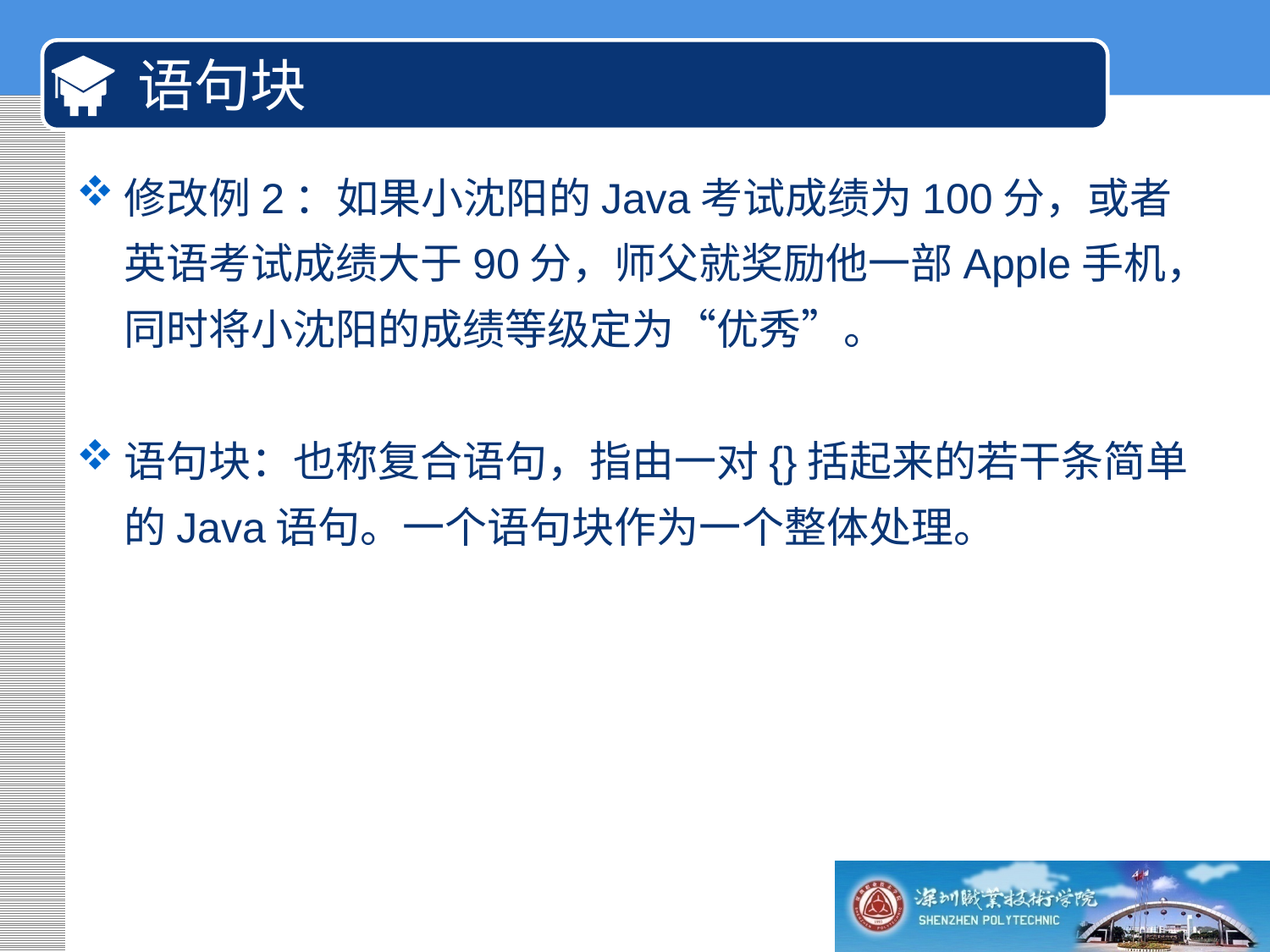

# 语句块
修改例2：如果小沈阳的Java考试成绩为100分，或者英语考试成绩大于90分，师父就奖励他一部Apple手机，同时将小沈阳的成绩等级定为“优秀”。

语句块：也称复合语句，指由一对{}括起来的若干条简单的Java语句。一个语句块作为一个整体处理。